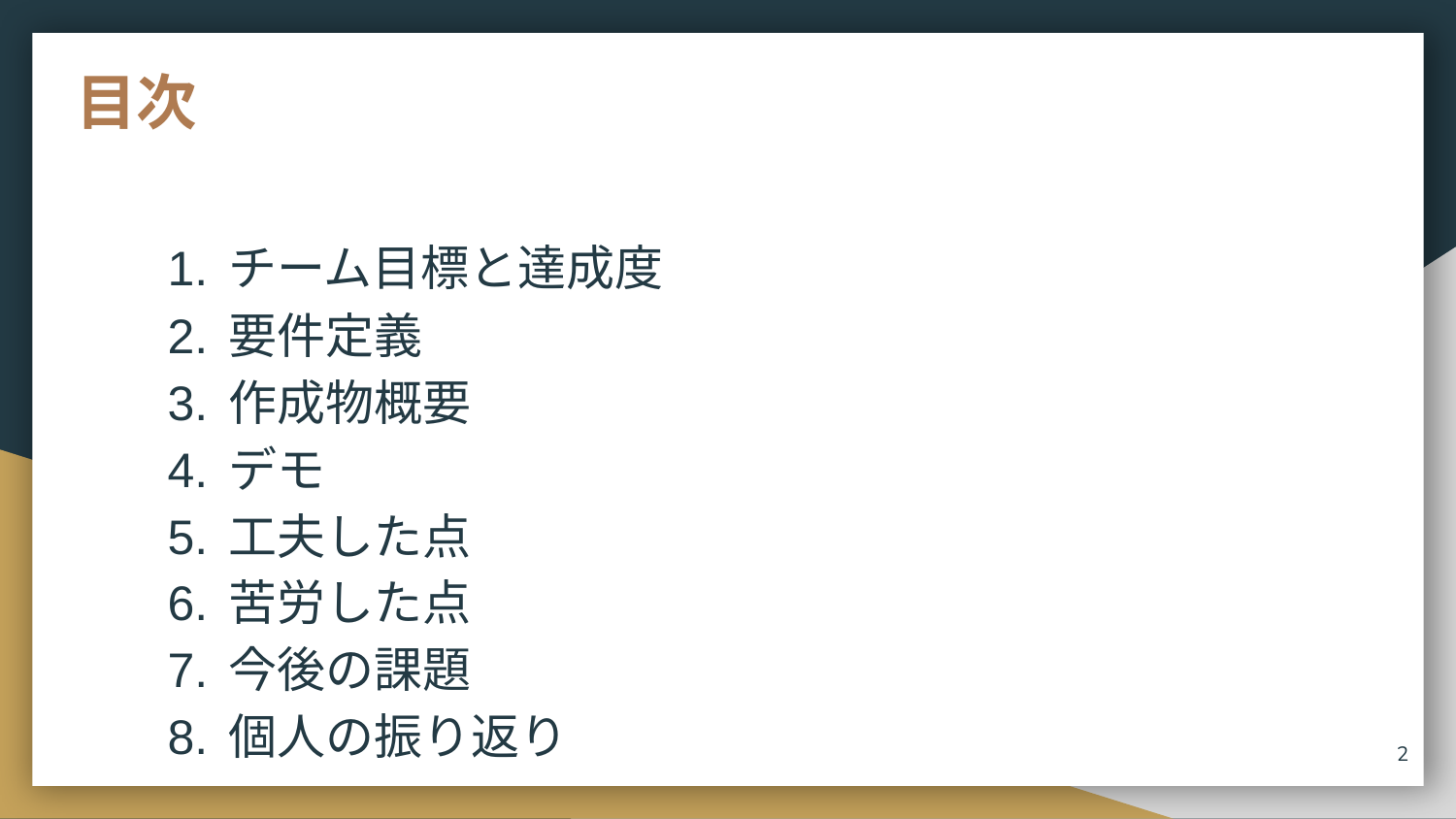

# 目次
チーム目標と達成度
要件定義
作成物概要
デモ
工夫した点
苦労した点
今後の課題
個人の振り返り

2